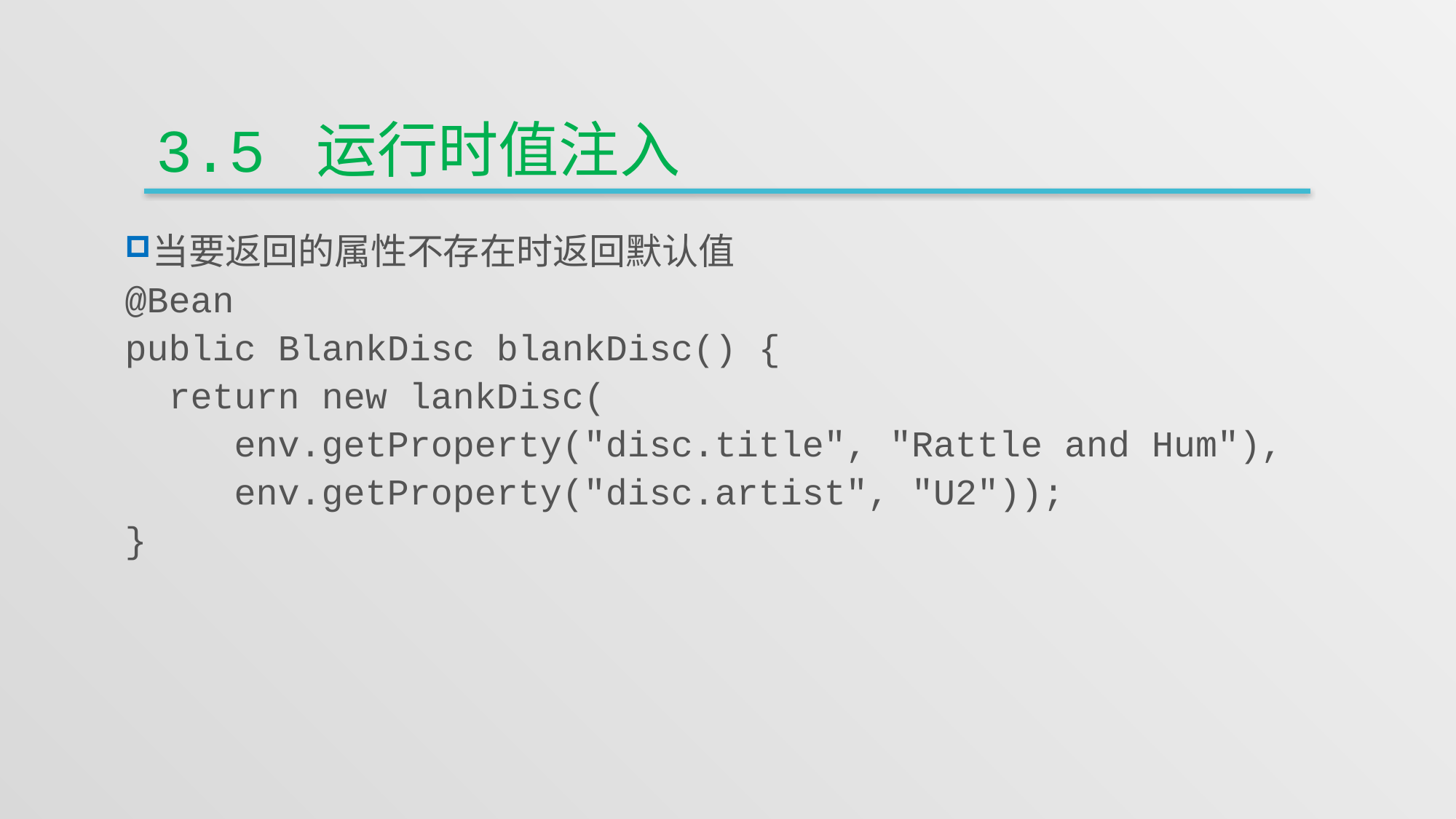

# 3.5 运行时值注入
当要返回的属性不存在时返回默认值
@Bean
public BlankDisc blankDisc() {
  return new lankDisc(
     env.getProperty("disc.title", "Rattle and Hum"),
     env.getProperty("disc.artist", "U2"));
}